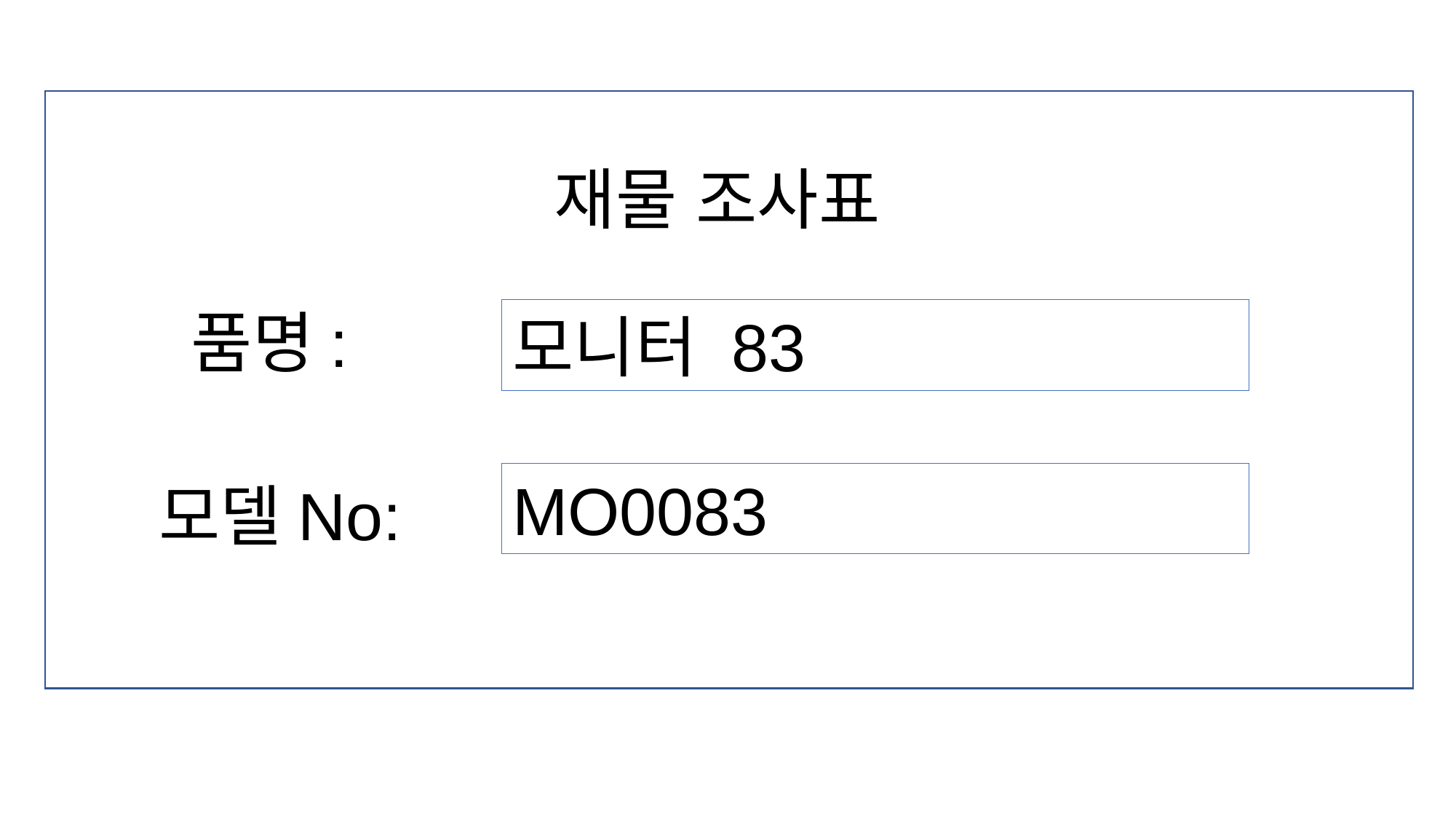

재물 조사표
품명:
모니터 83
MO0083
모델No: